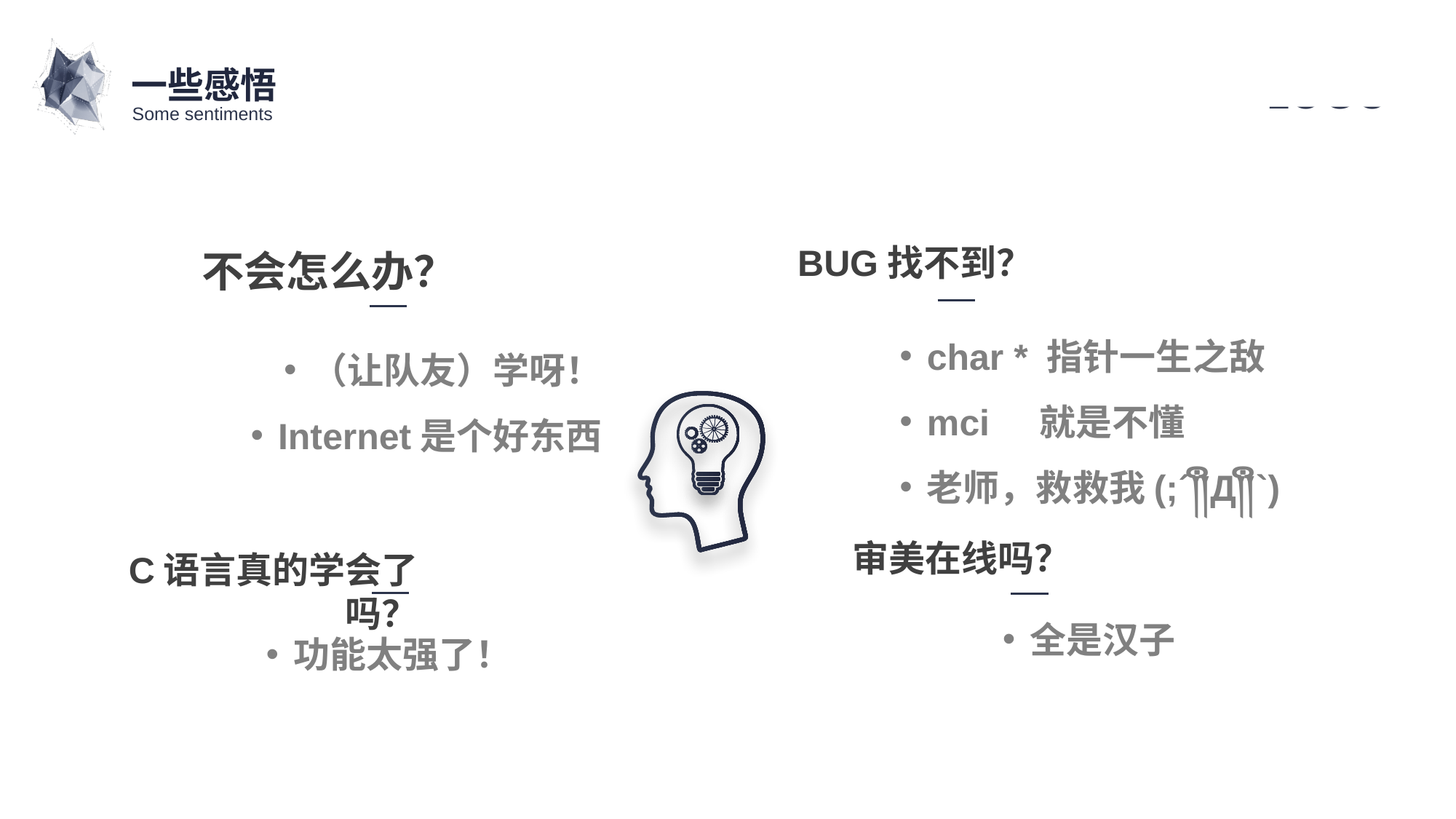

一些感悟
Some sentiments

BUG找不到？
不会怎么办？

char * 指针一生之敌
mci    就是不懂
老师，救救我(;´༎ຶД༎ຶ`)
（让队友）学呀！
Internet是个好东西

审美在线吗？
C语言真的学会了吗？

全是汉子
功能太强了！